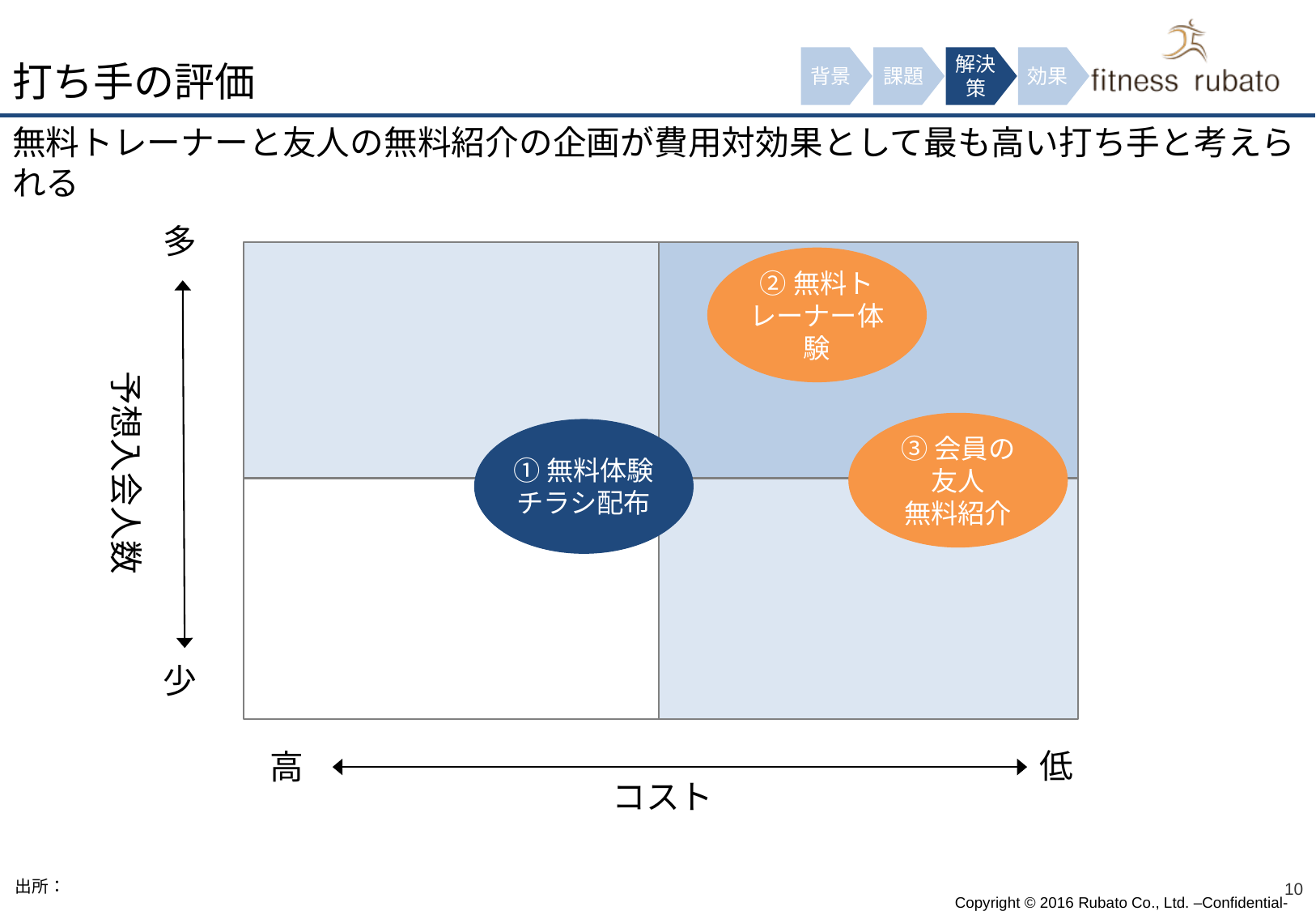

# 打ち手の評価
背景
課題
解決策
効果
無料トレーナーと友人の無料紹介の企画が費用対効果として最も高い打ち手と考えられる
多

②無料トレーナー体験
予想入会人数
③会員の
友人
無料紹介
①無料体験
チラシ配布

少
低
高
コスト
出所：
10